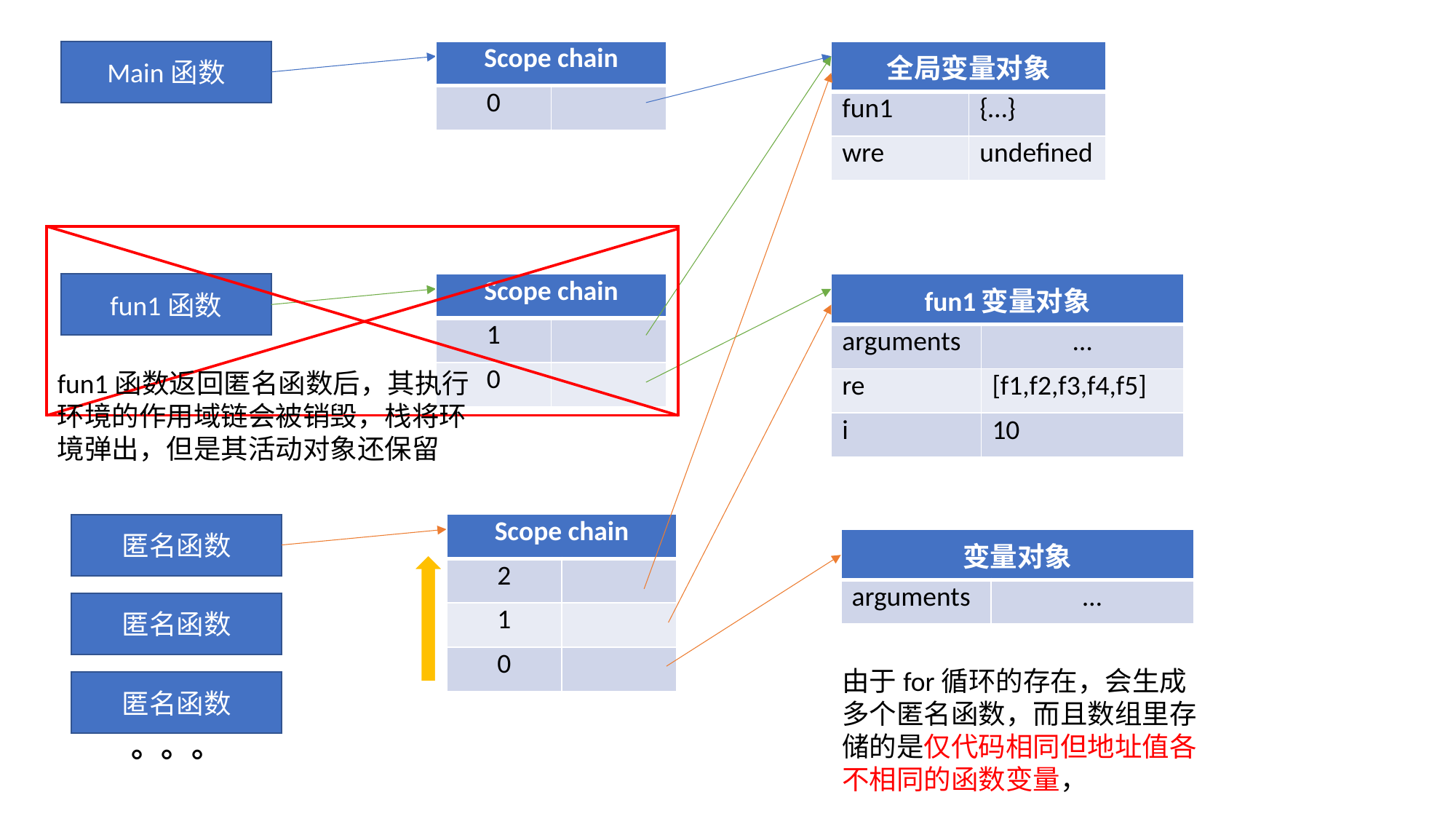

Main函数
| Scope chain |  |
| --- | --- |
| 0 |  |
| 全局变量对象 |  |
| --- | --- |
| fun1 | {…} |
| wre | undefined |

fun1函数
| Scope chain |  |
| --- | --- |
| 1 |  |
| 0 |  |
| fun1变量对象 |  |
| --- | --- |
| arguments | … |
| re | [f1,f2,f3,f4,f5] |
| i | 10 |
fun1函数返回匿名函数后，其执行环境的作用域链会被销毁，栈将环境弹出，但是其活动对象还保留
匿名函数
| Scope chain |  |
| --- | --- |
| 2 |  |
| 1 |  |
| 0 |  |
| 变量对象 |  |
| --- | --- |
| arguments | … |

匿名函数
由于for循环的存在，会生成多个匿名函数，而且数组里存储的是仅代码相同但地址值各不相同的函数变量，
匿名函数
。。。